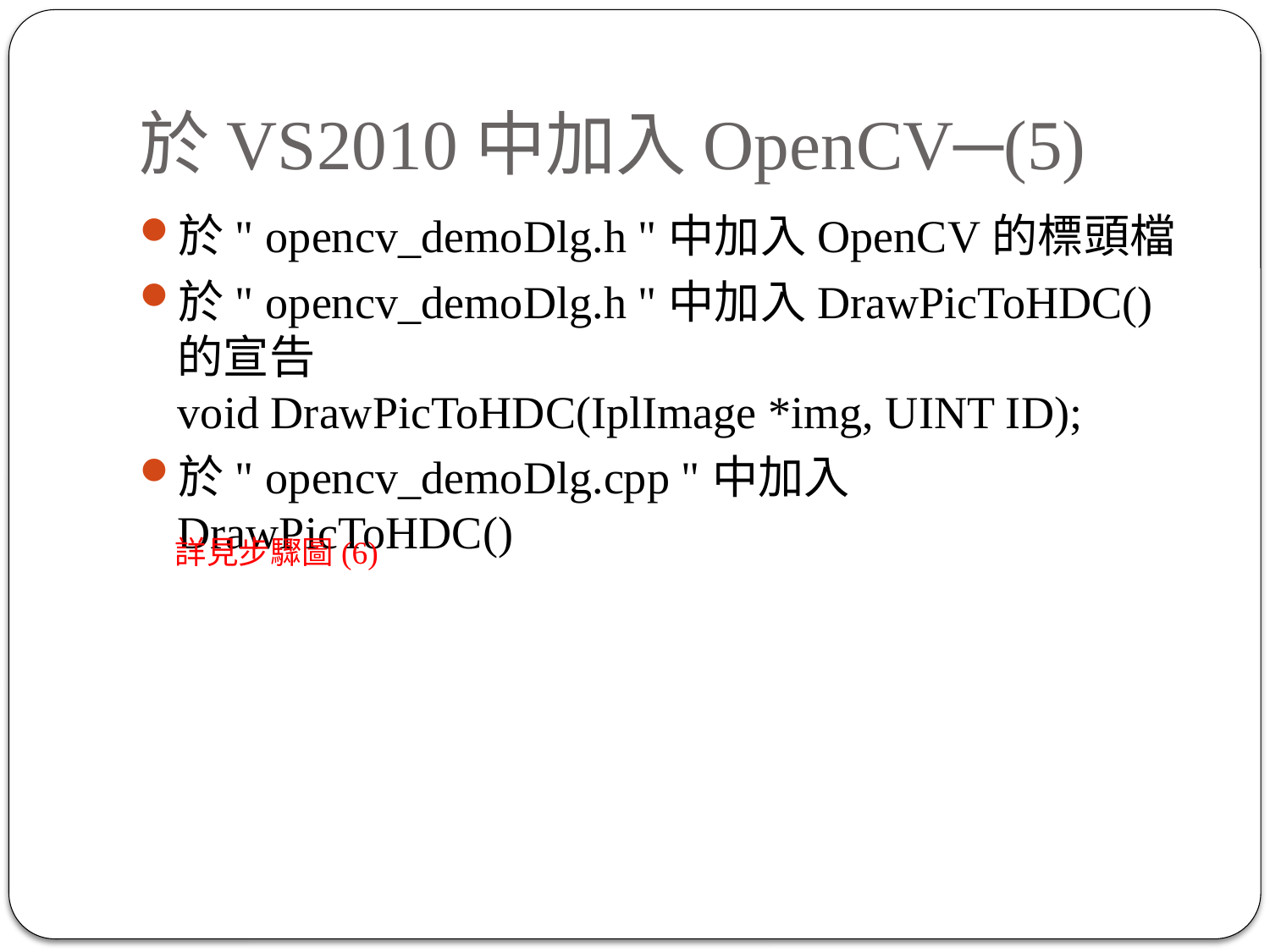

# 於VS2010中加入OpenCV─(5)
於" opencv_demoDlg.h "中加入OpenCV的標頭檔
於" opencv_demoDlg.h "中加入DrawPicToHDC()的宣告
void DrawPicToHDC(IplImage *img, UINT ID);
於" opencv_demoDlg.cpp "中加入DrawPicToHDC()
詳見步驟圖(6)